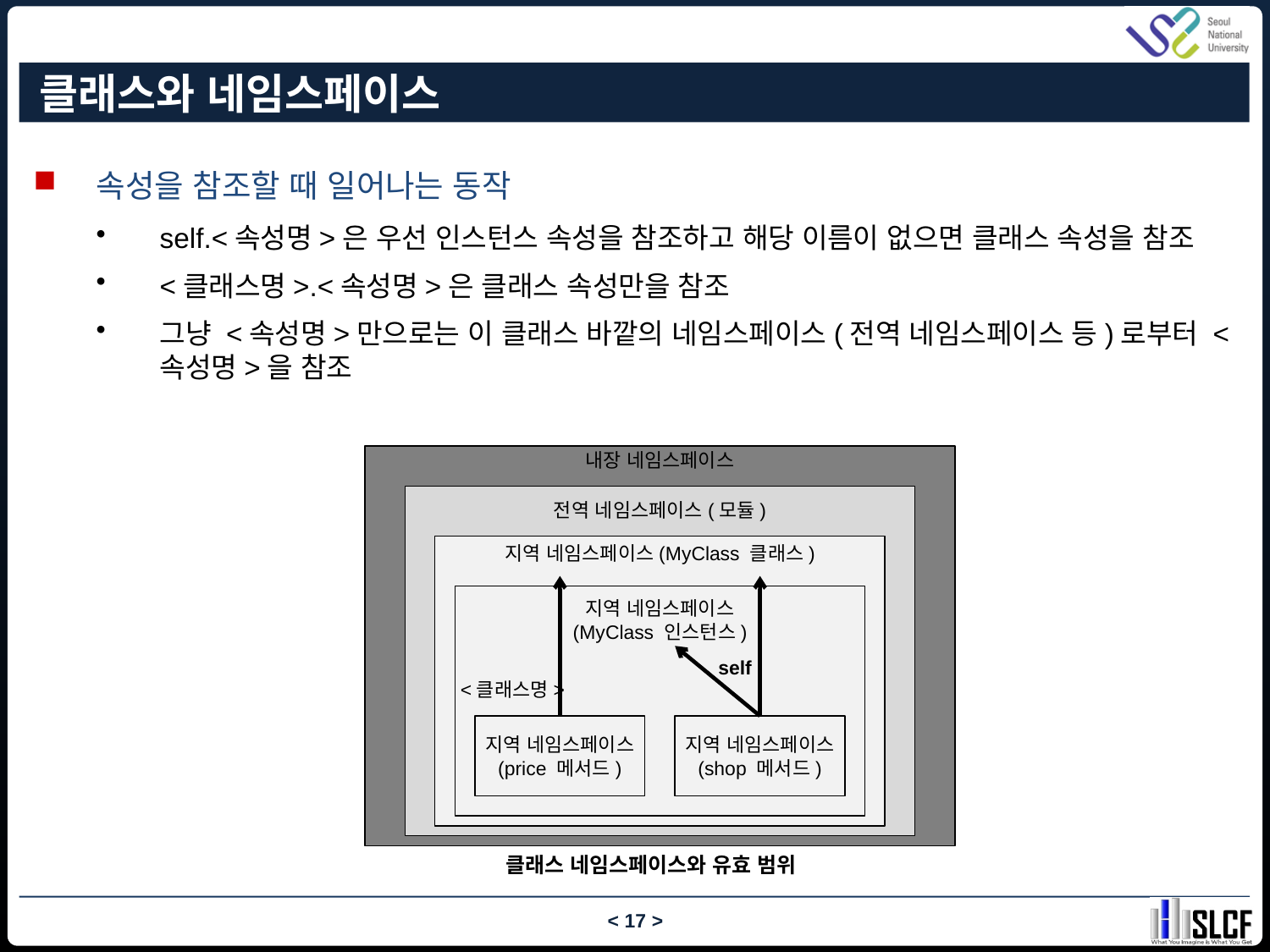

# 클래스와 네임스페이스
속성을 참조할 때 일어나는 동작
self.<속성명>은 우선 인스턴스 속성을 참조하고 해당 이름이 없으면 클래스 속성을 참조
<클래스명>.<속성명>은 클래스 속성만을 참조
그냥 <속성명>만으로는 이 클래스 바깥의 네임스페이스(전역 네임스페이스 등)로부터 <속성명>을 참조

내장 네임스페이스

전역 네임스페이스(모듈)

지역 네임스페이스(MyClass 클래스)

지역 네임스페이스
(MyClass 인스턴스)

self
<클래스명>
지역 네임스페이스
(price 메서드)
지역 네임스페이스
(shop 메서드)
클래스 네임스페이스와 유효 범위